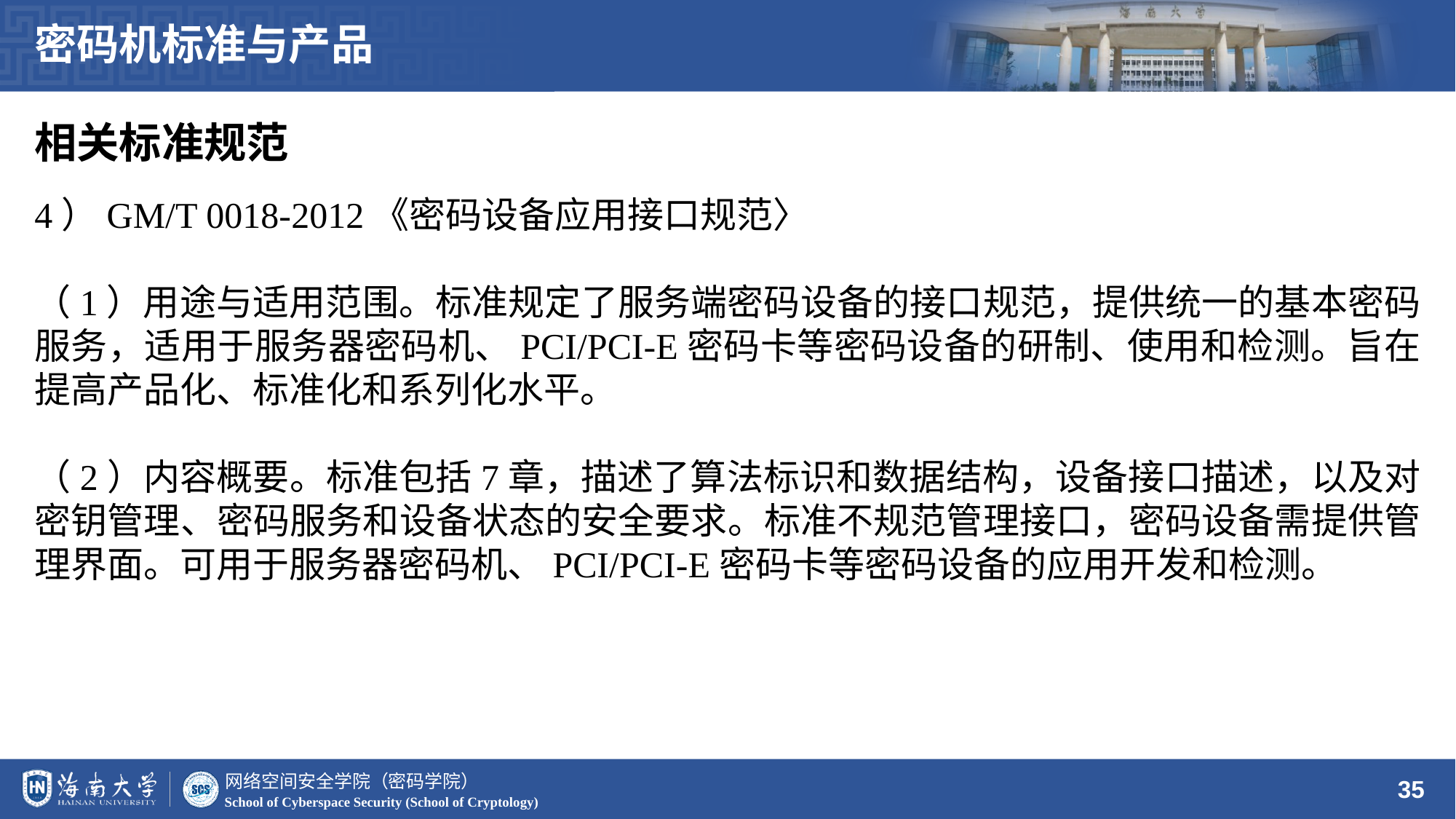

密码机标准与产品
相关标准规范
4）GM/T 0018-2012《密码设备应用接口规范〉

（1）用途与适用范围。标准规定了服务端密码设备的接口规范，提供统一的基本密码服务，适用于服务器密码机、PCI/PCI-E密码卡等密码设备的研制、使用和检测。旨在提高产品化、标准化和系列化水平。

（2）内容概要。标准包括7章，描述了算法标识和数据结构，设备接口描述，以及对密钥管理、密码服务和设备状态的安全要求。标准不规范管理接口，密码设备需提供管理界面。可用于服务器密码机、PCI/PCI-E密码卡等密码设备的应用开发和检测。
35